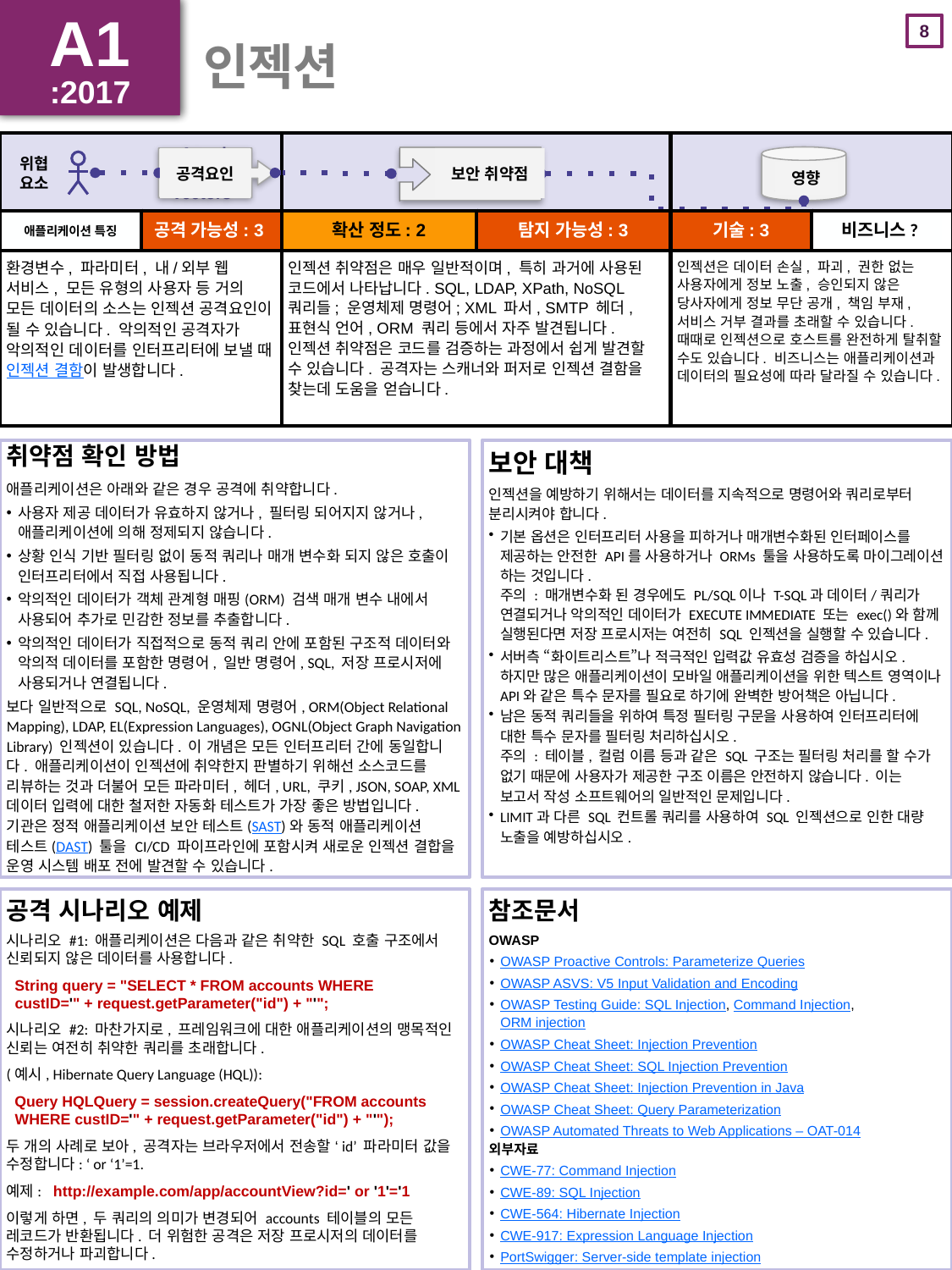

A1
:2017
A1
:2017
# 인젝션
|  |  |  |  |  |  |
| --- | --- | --- | --- | --- | --- |
|  | 공격 가능성: 3 | 확산 정도: 2 | 탐지 가능성: 3 | 기술: 3 |  |
| 환경변수, 파라미터, 내/외부 웹 서비스, 모든 유형의 사용자 등 거의 모든 데이터의 소스는 인젝션 공격요인이 될 수 있습니다. 악의적인 공격자가 악의적인 데이터를 인터프리터에 보낼 때 인젝션 결함이 발생합니다. |  | 인젝션 취약점은 매우 일반적이며, 특히 과거에 사용된 코드에서 나타납니다. SQL, LDAP, XPath, NoSQL 쿼리들; 운영체제 명령어; XML 파서, SMTP 헤더, 표현식 언어, ORM 쿼리 등에서 자주 발견됩니다. 인젝션 취약점은 코드를 검증하는 과정에서 쉽게 발견할 수 있습니다. 공격자는 스캐너와 퍼저로 인젝션 결함을 찾는데 도움을 얻습니다. |  | 인젝션은 데이터 손실, 파괴, 권한 없는 사용자에게 정보 노출, 승인되지 않은 당사자에게 정보 무단 공개, 책임 부재, 서비스 거부 결과를 초래할 수 있습니다. 때때로 인젝션으로 호스트를 완전하게 탈취할 수도 있습니다. 비즈니스는 애플리케이션과 데이터의 필요성에 따라 달라질 수 있습니다. |  |
위협요소
보안 취약점
공격요인
영향
애플리케이션 특징
비즈니스?
보안 대책
인젝션을 예방하기 위해서는 데이터를 지속적으로 명령어와 쿼리로부터 분리시켜야 합니다.
기본 옵션은 인터프리터 사용을 피하거나 매개변수화된 인터페이스를 제공하는 안전한 API를 사용하거나 ORMs 툴을 사용하도록 마이그레이션 하는 것입니다.
주의 : 매개변수화 된 경우에도 PL/SQL이나 T-SQL과 데이터/쿼리가 연결되거나 악의적인 데이터가 EXECUTE IMMEDIATE 또는 exec()와 함께 실행된다면 저장 프로시저는 여전히 SQL 인젝션을 실행할 수 있습니다.
서버측 “화이트리스트”나 적극적인 입력값 유효성 검증을 하십시오. 하지만 많은 애플리케이션이 모바일 애플리케이션을 위한 텍스트 영역이나 API와 같은 특수 문자를 필요로 하기에 완벽한 방어책은 아닙니다.
남은 동적 쿼리들을 위하여 특정 필터링 구문을 사용하여 인터프리터에 대한 특수 문자를 필터링 처리하십시오. 
주의 : 테이블, 컬럼 이름 등과 같은 SQL 구조는 필터링 처리를 할 수가 없기 때문에 사용자가 제공한 구조 이름은 안전하지 않습니다. 이는 보고서 작성 소프트웨어의 일반적인 문제입니다.
LIMIT과 다른 SQL 컨트롤 쿼리를 사용하여 SQL 인젝션으로 인한 대량 노출을 예방하십시오.
취약점 확인 방법

애플리케이션은 아래와 같은 경우 공격에 취약합니다.
사용자 제공 데이터가 유효하지 않거나, 필터링 되어지지 않거나, 애플리케이션에 의해 정제되지 않습니다.
상황 인식 기반 필터링 없이 동적 쿼리나 매개 변수화 되지 않은 호출이 인터프리터에서 직접 사용됩니다.
악의적인 데이터가 객체 관계형 매핑(ORM) 검색 매개 변수 내에서 사용되어 추가로 민감한 정보를 추출합니다.
악의적인 데이터가 직접적으로 동적 쿼리 안에 포함된 구조적 데이터와 악의적 데이터를 포함한 명령어, 일반 명령어, SQL, 저장 프로시저에 사용되거나 연결됩니다.
보다 일반적으로 SQL, NoSQL, 운영체제 명령어, ORM(Object Relational Mapping), LDAP, EL(Expression Languages), OGNL(Object Graph Navigation Library) 인젝션이 있습니다. 이 개념은 모든 인터프리터 간에 동일합니다. 애플리케이션이 인젝션에 취약한지 판별하기 위해선 소스코드를 리뷰하는 것과 더불어 모든 파라미터, 헤더, URL, 쿠키, JSON, SOAP, XML 데이터 입력에 대한 철저한 자동화 테스트가 가장 좋은 방법입니다. 기관은 정적 애플리케이션 보안 테스트(SAST)와 동적 애플리케이션 테스트(DAST) 툴을 CI/CD 파이프라인에 포함시켜 새로운 인젝션 결합을 운영 시스템 배포 전에 발견할 수 있습니다.
공격 시나리오 예제
시나리오 #1: 애플리케이션은 다음과 같은 취약한 SQL 호출 구조에서 신뢰되지 않은 데이터를 사용합니다.
  String query = "SELECT * FROM accounts WHERE
  custID='" + request.getParameter("id") + "'";
시나리오 #2: 마찬가지로, 프레임워크에 대한 애플리케이션의 맹목적인 신뢰는 여전히 취약한 쿼리를 초래합니다.
(예시, Hibernate Query Language (HQL)):
  Query HQLQuery = session.createQuery("FROM accounts
  WHERE custID='" + request.getParameter("id") + "'");
두 개의 사례로 보아, 공격자는 브라우저에서 전송할 ‘id’ 파라미터 값을 수정합니다: ‘ or ‘1’=1.
예제:   http://example.com/app/accountView?id=' or '1'='1
이렇게 하면, 두 쿼리의 의미가 변경되어 accounts 테이블의 모든 레코드가 반환됩니다. 더 위험한 공격은 저장 프로시저의 데이터를 수정하거나 파괴합니다.
참조문서

OWASP
OWASP Proactive Controls: Parameterize Queries
OWASP ASVS: V5 Input Validation and Encoding
OWASP Testing Guide: SQL Injection, Command Injection,
ORM injection
OWASP Cheat Sheet: Injection Prevention
OWASP Cheat Sheet: SQL Injection Prevention
OWASP Cheat Sheet: Injection Prevention in Java
OWASP Cheat Sheet: Query Parameterization
OWASP Automated Threats to Web Applications – OAT-014
외부자료
CWE-77: Command Injection
CWE-89: SQL Injection
CWE-564: Hibernate Injection
CWE-917: Expression Language Injection
PortSwigger: Server-side template injection